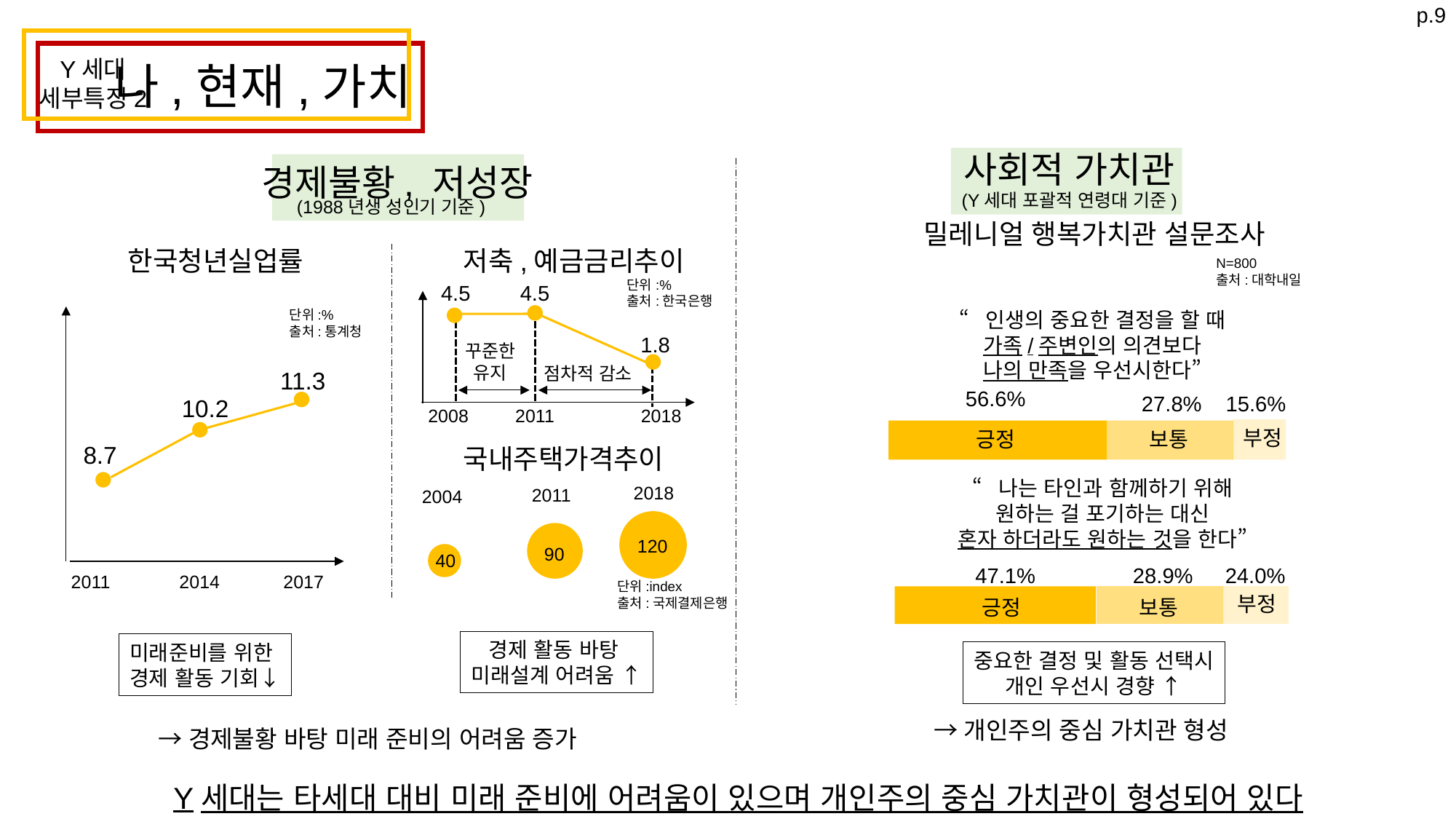

Y세대 기본 정보
Y세대 기본 정보
Y세대
세부특징2
나,현재,가치
사회적 가치관

경제불황, 저성장

(Y세대 포괄적 연령대 기준)
(1988년생 성인기 기준)
밀레니얼 행복가치관 설문조사
한국청년실업률
저축,예금금리추이
N=800
출처:대학내일
단위:%
출처:한국은행
4.5
4.5
“인생의 중요한 결정을 할 때
가족/주변인의 의견보다
나의 만족을 우선시한다”
단위:%
출처:통계청

1.8
꾸준한
유지
세대
1981-1996

점차적 감소
11.3
56.6%

 27.8%

 15.6%
10.2

2008
2011
2018
부정

긍정
보통

8.7
국내주택가격추이
“나는 타인과 함께하기 위해
원하는 걸 포기하는 대신
혼자 하더라도 원하는 것을 한다”

2018
2011
2004

120
90
40

47.1%
 28.9%
24.0%
2011
2014
2017
단위:index
출처:국제결제은행
부정

긍정
보통
경제 활동 바탕
미래설계 어려움 ↑
미래준비를 위한
경제 활동 기회↓
중요한 결정 및 활동 선택시
개인 우선시 경향 ↑
→개인주의 중심 가치관 형성
→경제불황 바탕 미래 준비의 어려움 증가
Y세대는 타세대 대비 미래 준비에 어려움이 있으며 개인주의 중심 가치관이 형성되어 있다